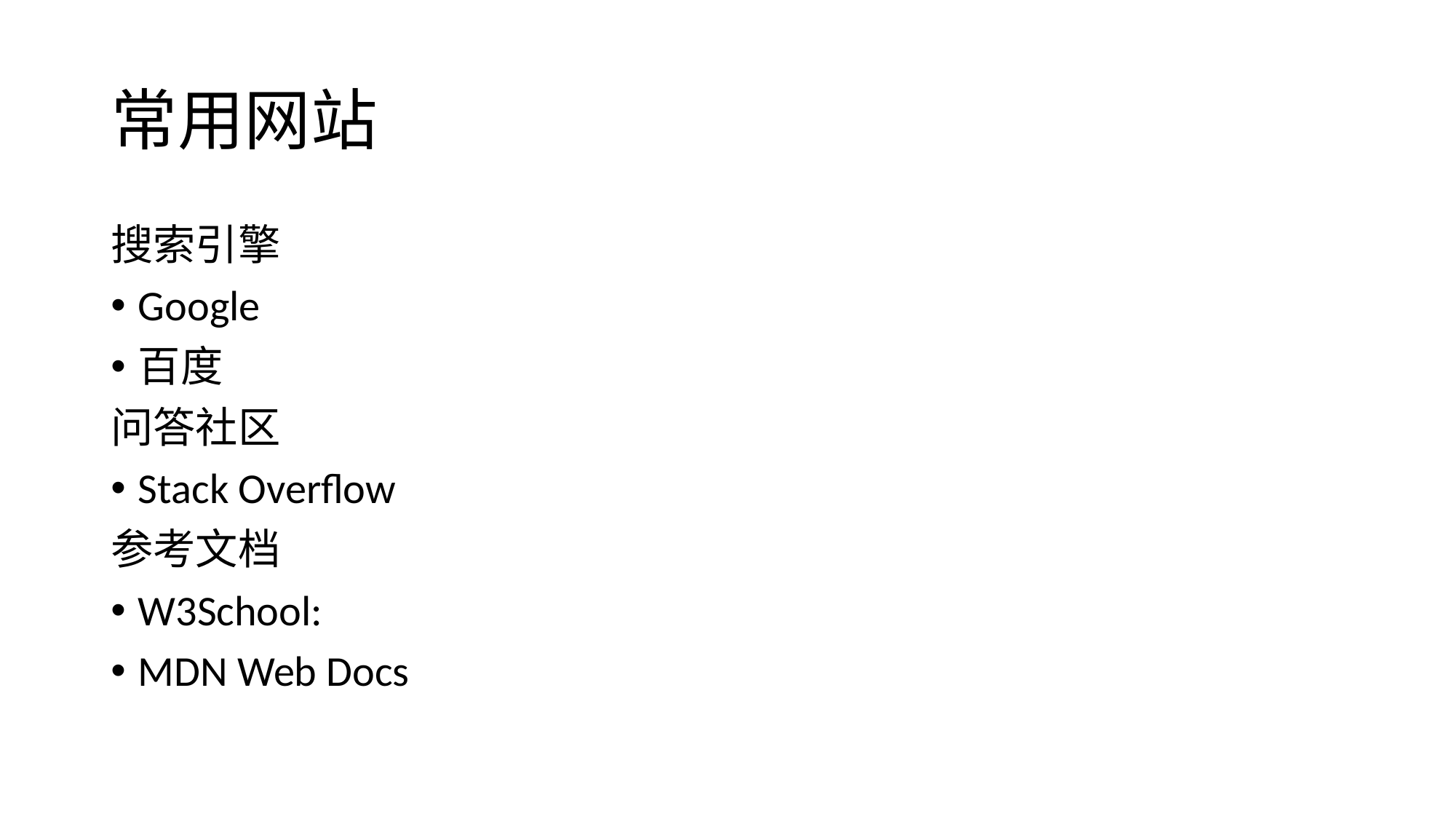

# 常用网站
搜索引擎
Google
百度
问答社区
Stack Overflow
参考文档
W3School:
MDN Web Docs